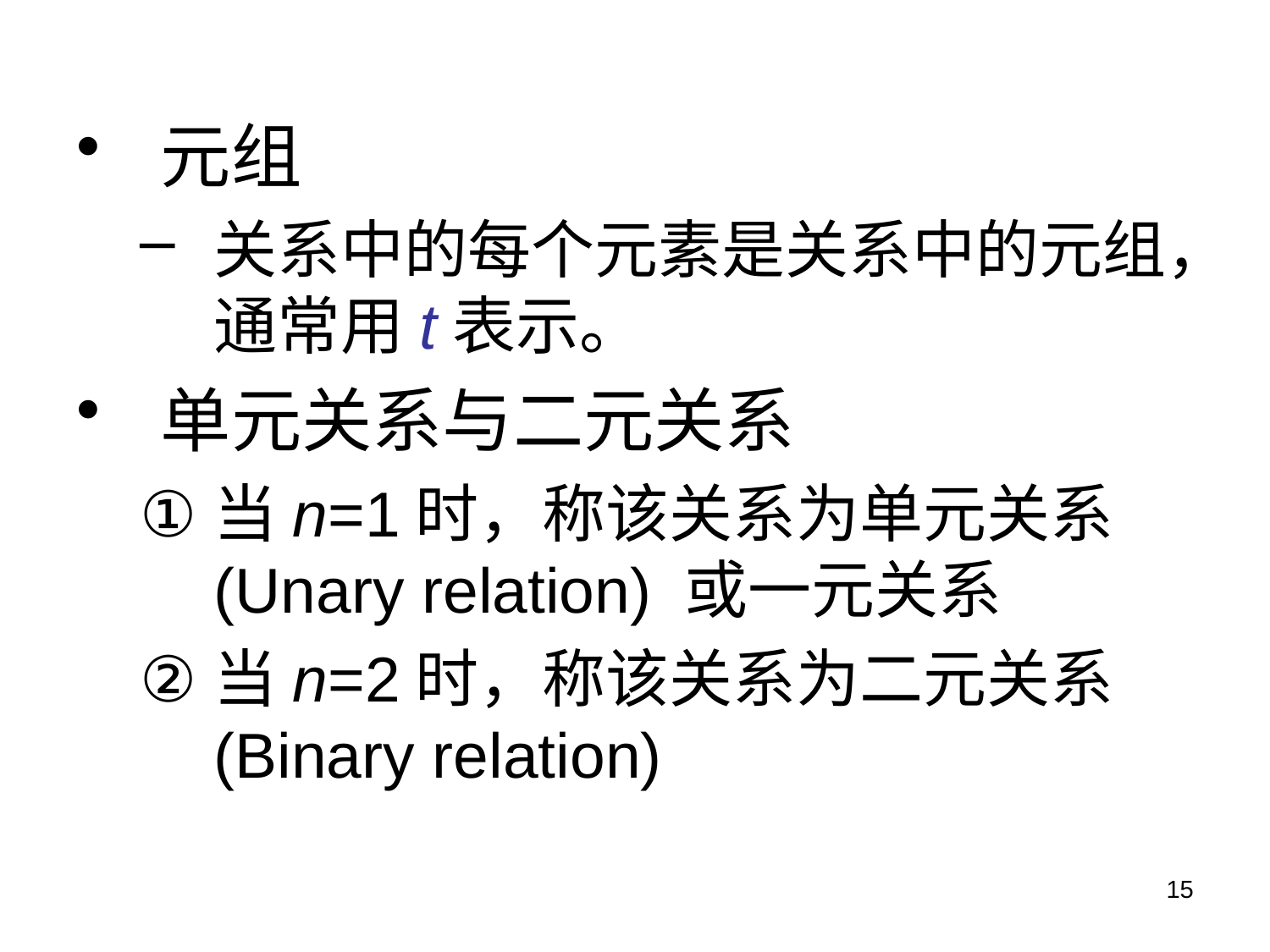

元组
关系中的每个元素是关系中的元组，通常用t表示。
单元关系与二元关系
当n=1时，称该关系为单元关系 (Unary relation) 或一元关系
当n=2时，称该关系为二元关系 (Binary relation)
15